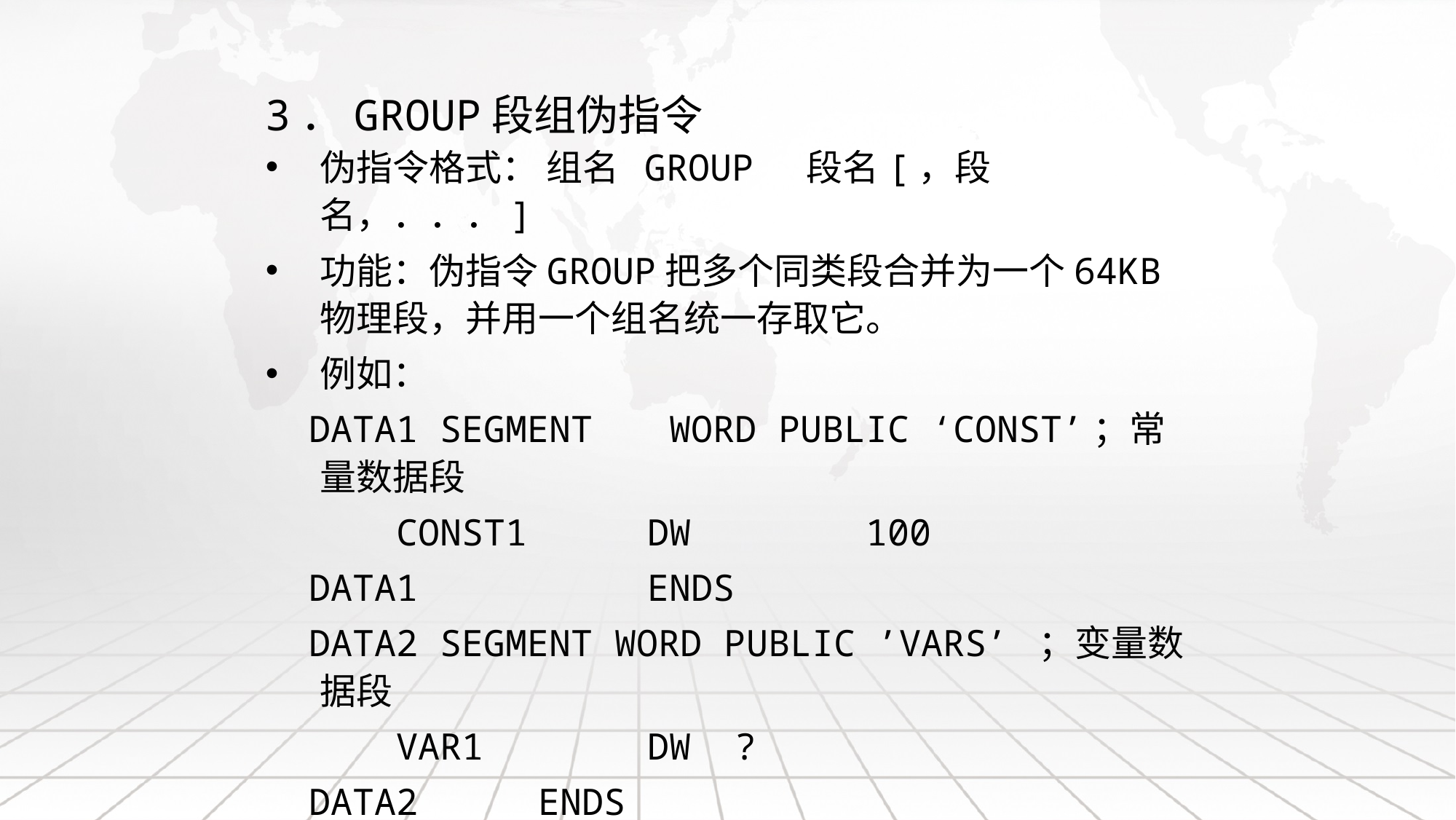

# 3．GROUP段组伪指令
伪指令格式： 组名  GROUP  段名[，段名，．．．]
功能：伪指令GROUP把多个同类段合并为一个64KB物理段，并用一个组名统一存取它。
例如：
  DATA1 SEGMENT	 WORD PUBLIC ‘CONST’；常量数据段
      CONST1		DW		100
  DATA1 		ENDS
  DATA2 SEGMENT WORD PUBLIC ’VARS’ ；变量数据段
      VAR1 		DW  ?
  DATA2		ENDS
  DATAGROUP GROUP	DATA1，DATA2；进行组合